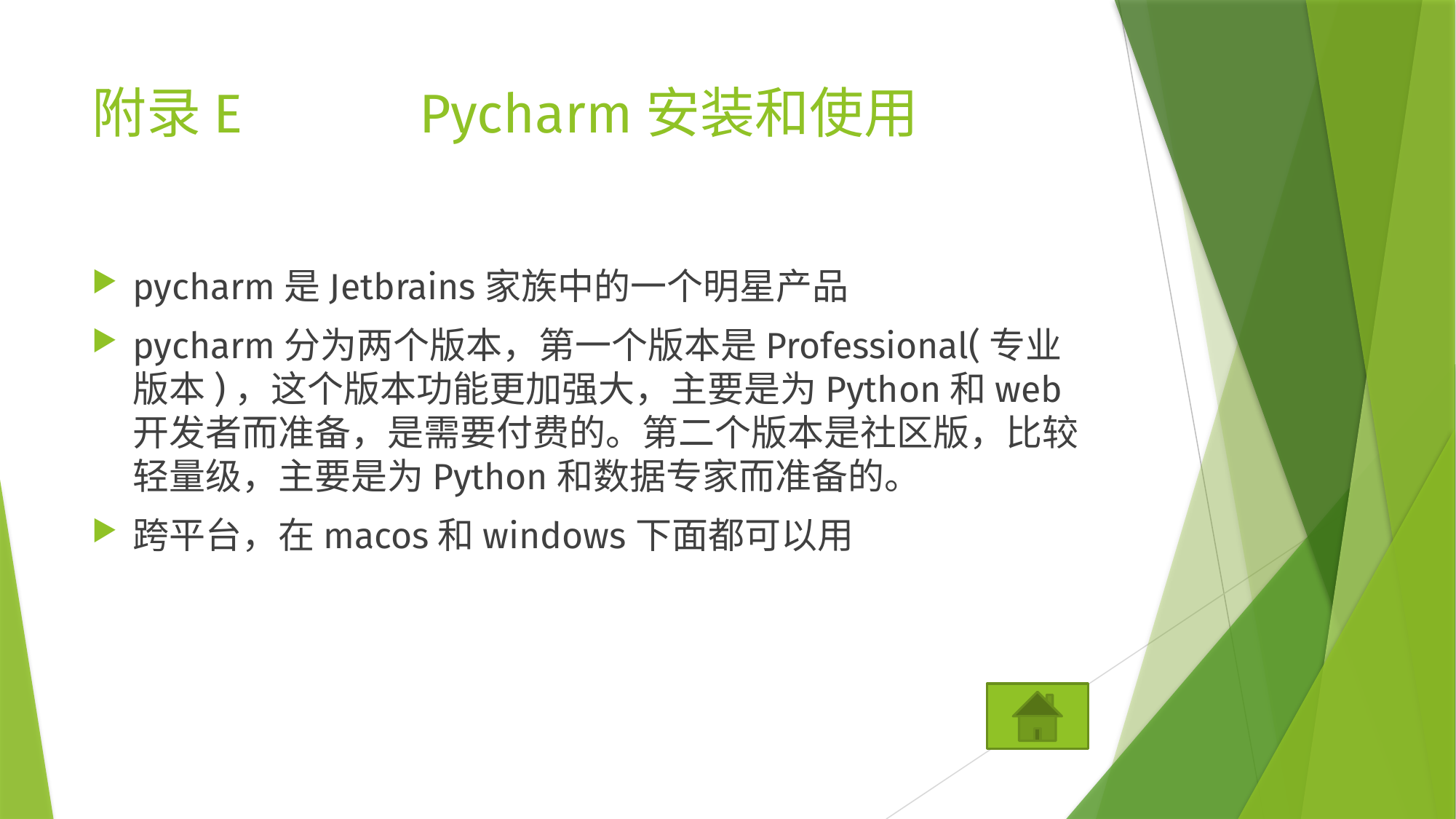

# 附录E		Pycharm安装和使用
pycharm是Jetbrains家族中的一个明星产品
pycharm分为两个版本，第一个版本是Professional(专业版本)，这个版本功能更加强大，主要是为Python和web开发者而准备，是需要付费的。第二个版本是社区版，比较轻量级，主要是为Python和数据专家而准备的。
跨平台，在macos和windows下面都可以用